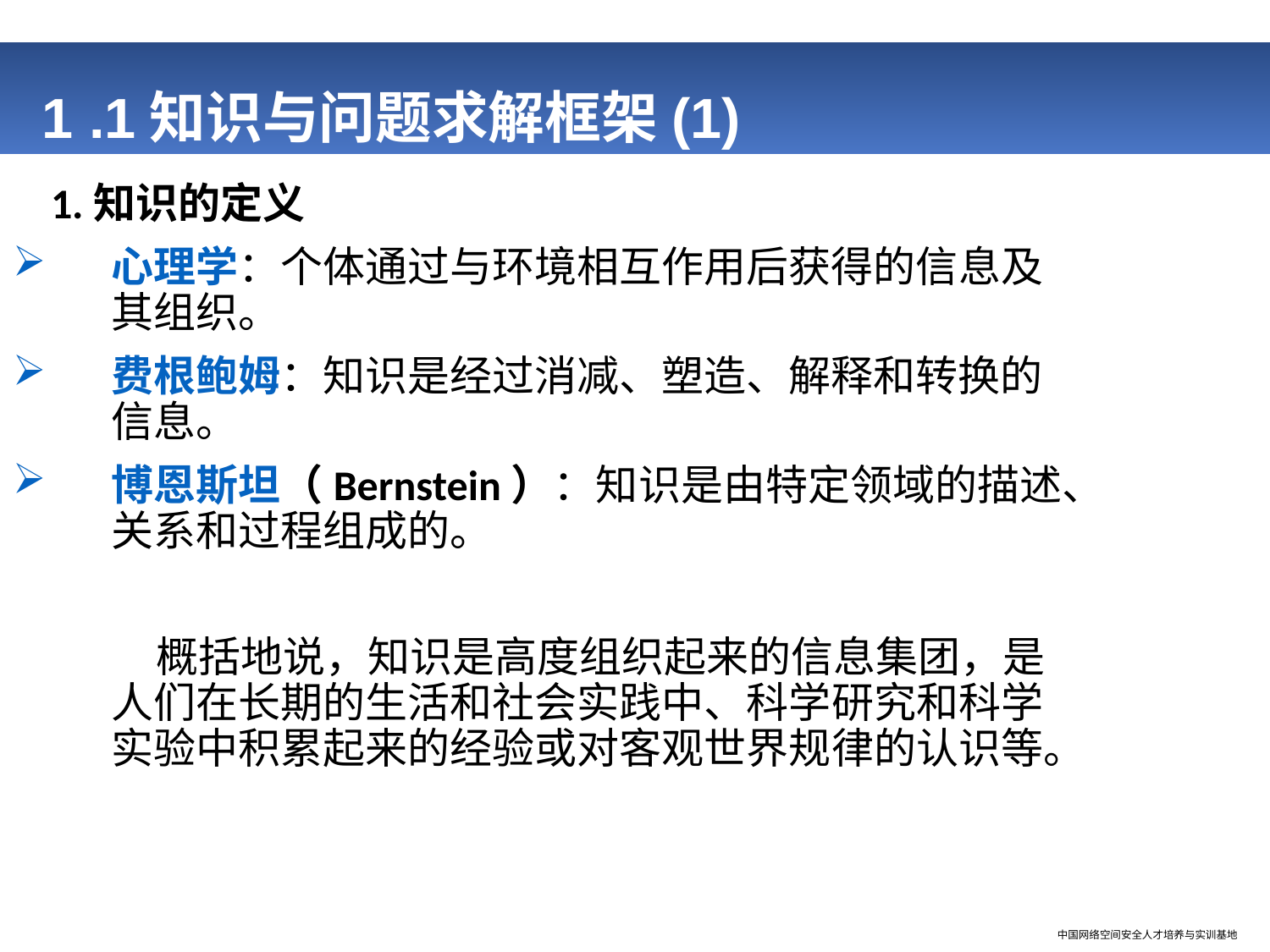

# 1 .1知识与问题求解框架(1)
    1.知识的定义
心理学：个体通过与环境相互作用后获得的信息及其组织。
费根鲍姆：知识是经过消减、塑造、解释和转换的信息。
博恩斯坦（Bernstein）：知识是由特定领域的描述、关系和过程组成的。

              概括地说，知识是高度组织起来的信息集团，是人们在长期的生活和社会实践中、科学研究和科学实验中积累起来的经验或对客观世界规律的认识等。